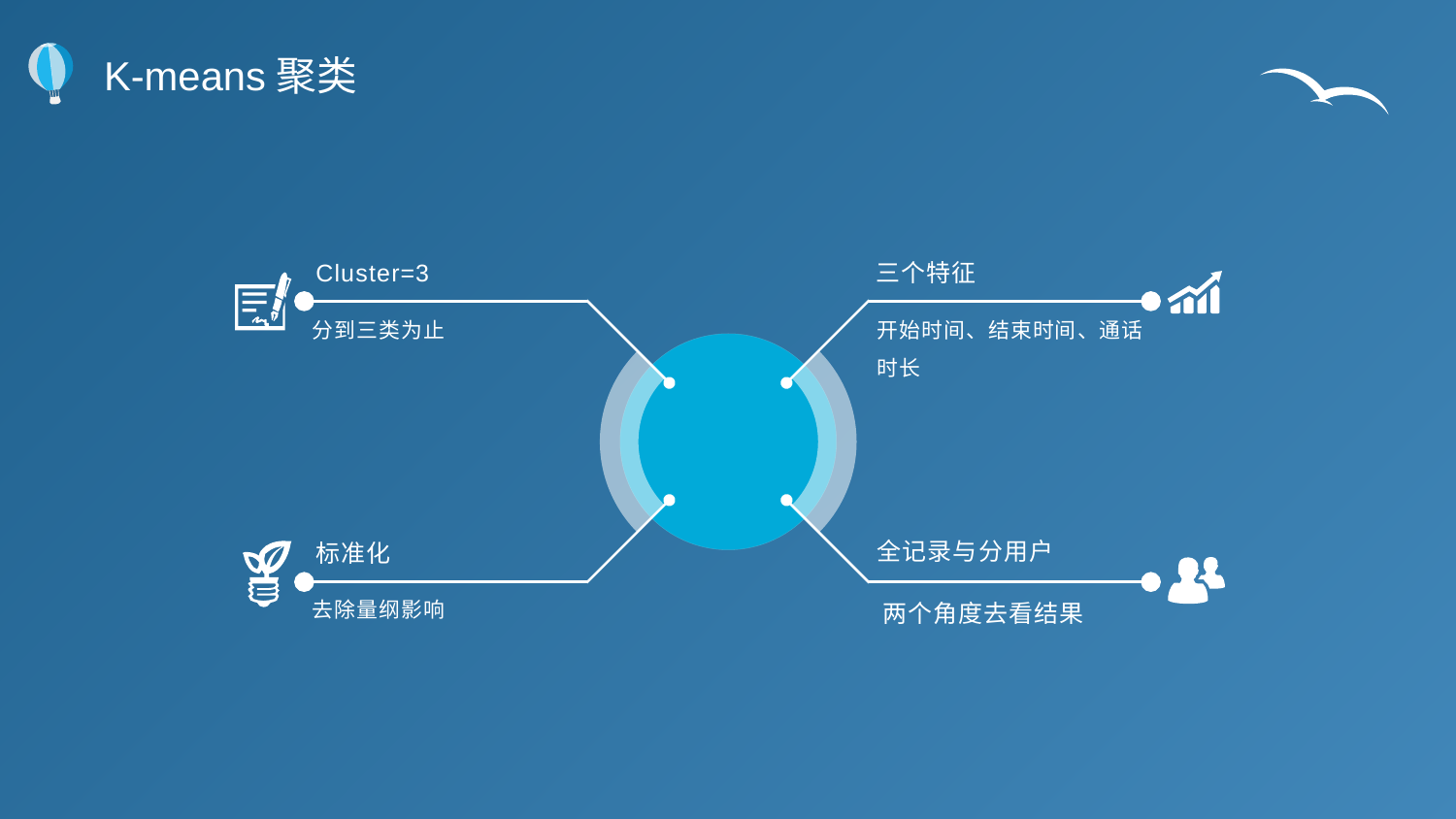

K-means聚类

Cluster=3
三个特征

分到三类为止
开始时间、结束时间、通话时长

全记录与分用户
标准化

两个角度去看结果
去除量纲影响